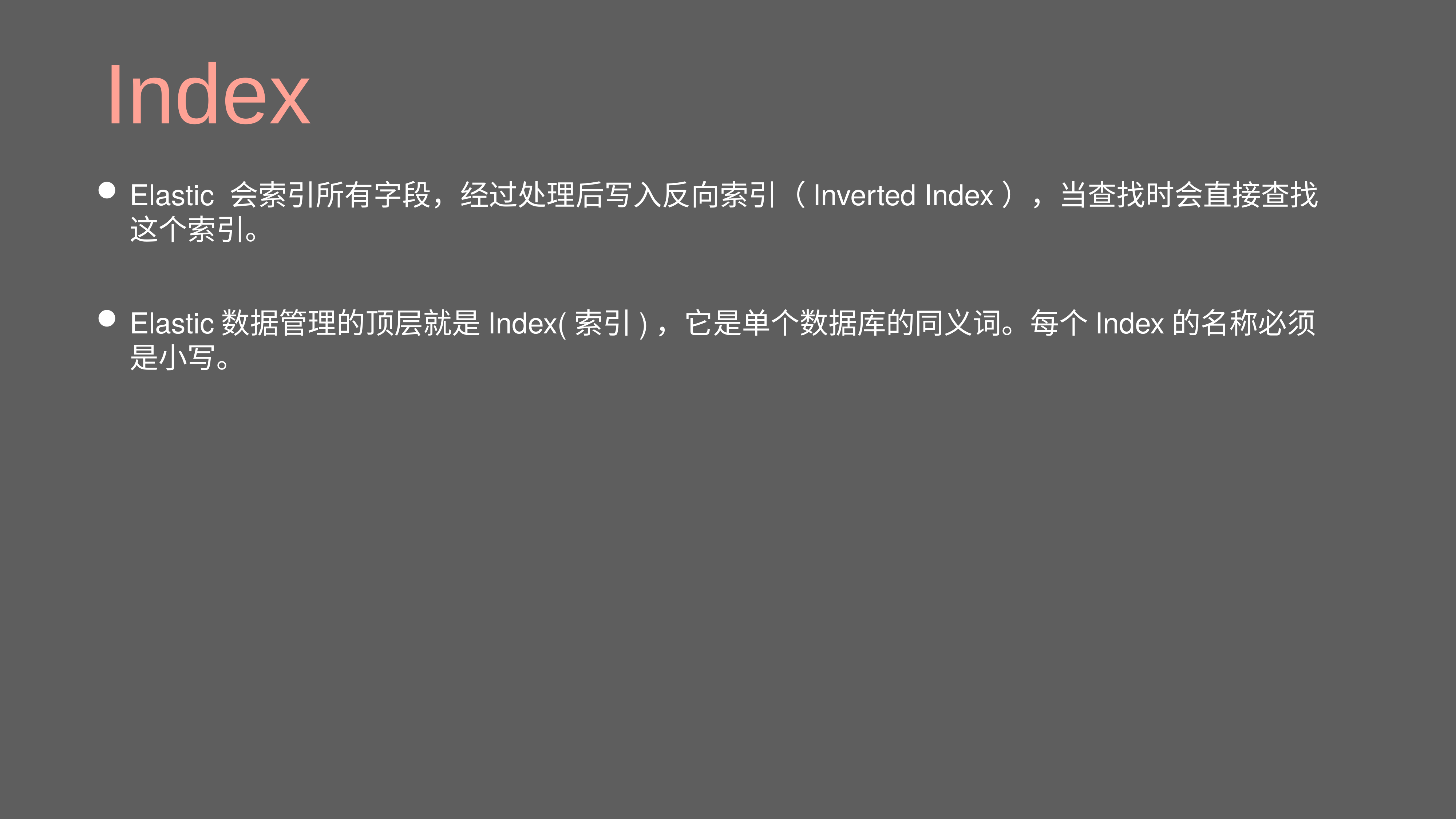

# Index
Elastic 会索引所有字段，经过处理后写入反向索引（Inverted Index），当查找时会直接查找这个索引。

Elastic数据管理的顶层就是Index(索引)，它是单个数据库的同义词。每个Index的名称必须是小写。